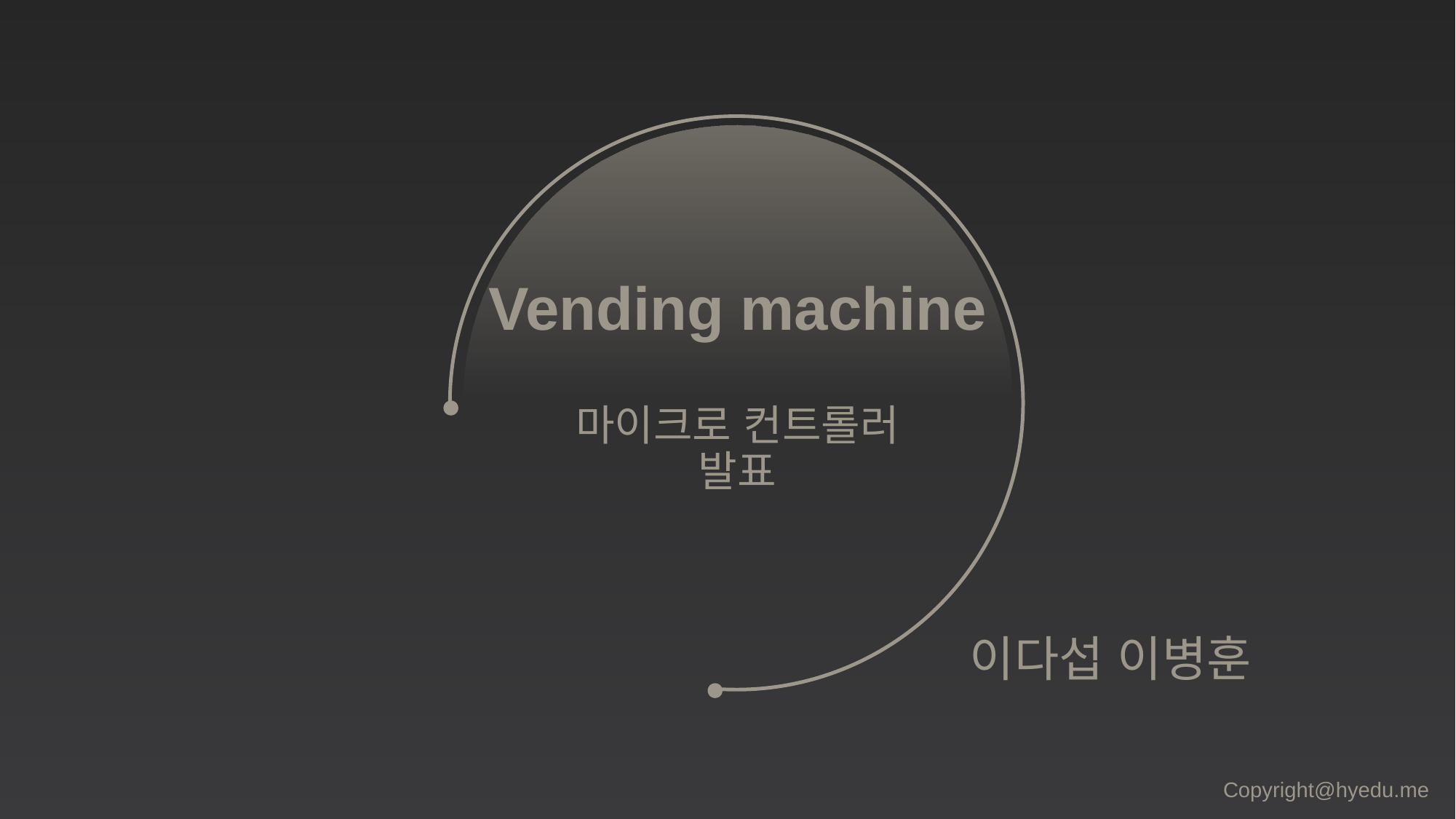

Vending machine
마이크로 컨트롤러 발표
이다섭 이병훈